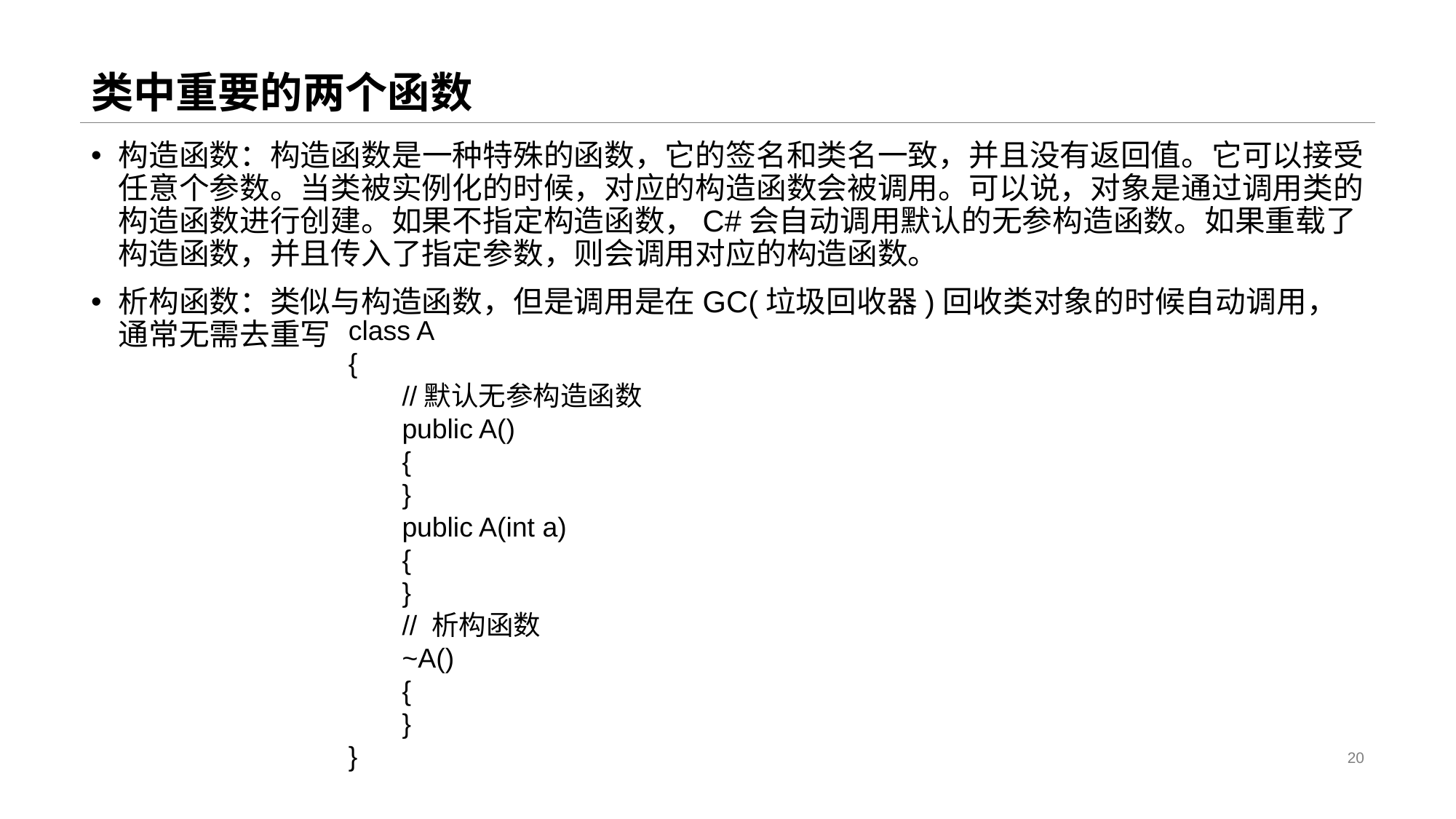

# 类中重要的两个函数
构造函数：构造函数是一种特殊的函数，它的签名和类名一致，并且没有返回值。它可以接受任意个参数。当类被实例化的时候，对应的构造函数会被调用。可以说，对象是通过调用类的构造函数进行创建。如果不指定构造函数，C#会自动调用默认的无参构造函数。如果重载了构造函数，并且传入了指定参数，则会调用对应的构造函数。
析构函数：类似与构造函数，但是调用是在GC(垃圾回收器)回收类对象的时候自动调用，通常无需去重写
class A
{
       //默认无参构造函数
       public A()
       {
       }
       public A(int a)
       {
       }
       // 析构函数
       ~A()
       {
       }
}
20